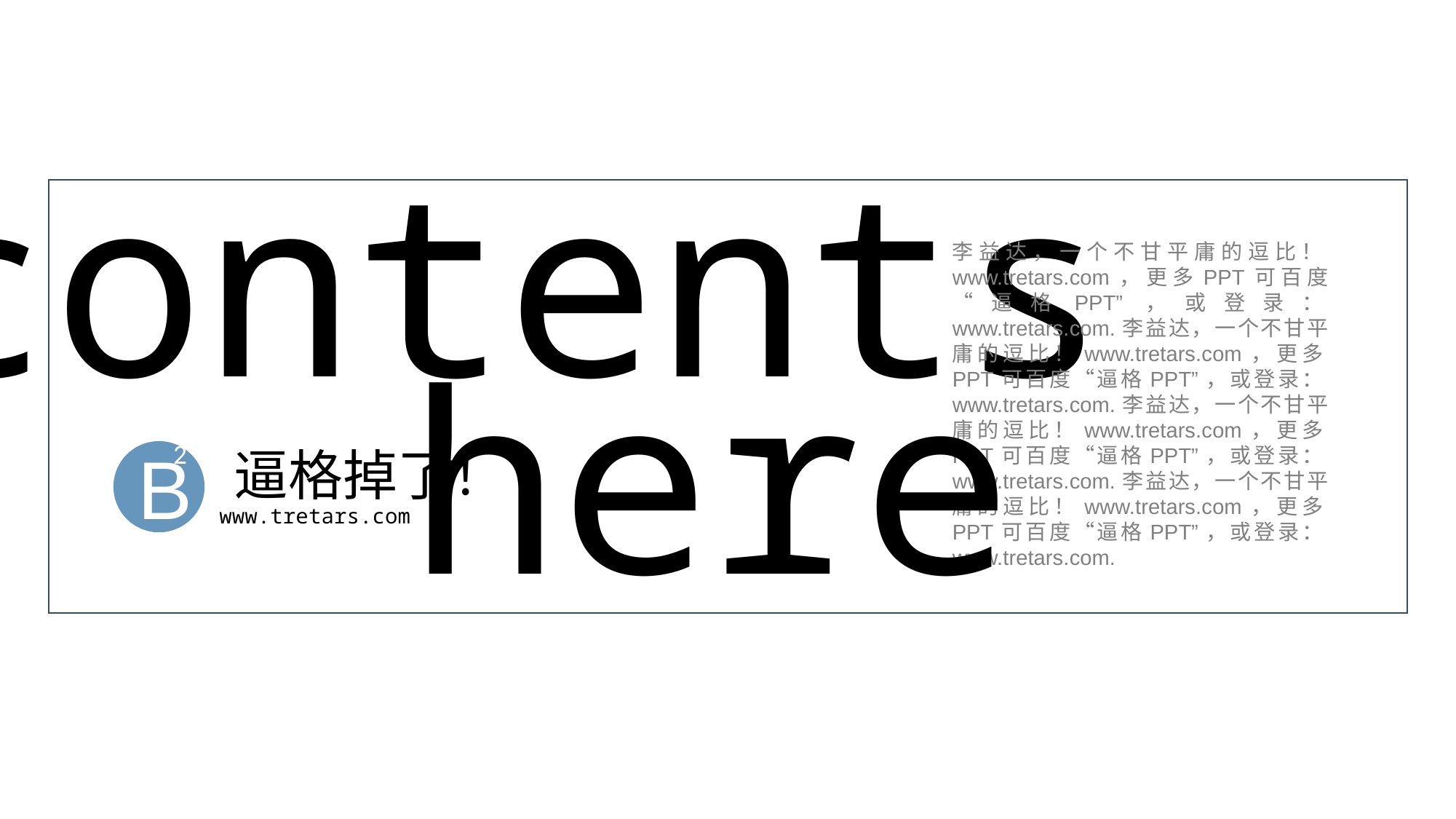

contents

李益达，一个不甘平庸的逗比！www.tretars.com，更多PPT可百度“逼格PPT”，或登录：www.tretars.com.李益达，一个不甘平庸的逗比！www.tretars.com，更多PPT可百度“逼格PPT”，或登录：www.tretars.com.李益达，一个不甘平庸的逗比！www.tretars.com，更多PPT可百度“逼格PPT”，或登录：www.tretars.com.李益达，一个不甘平庸的逗比！www.tretars.com，更多PPT可百度“逼格PPT”，或登录：www.tretars.com.
here
2
B
逼格掉了！
www.tretars.com